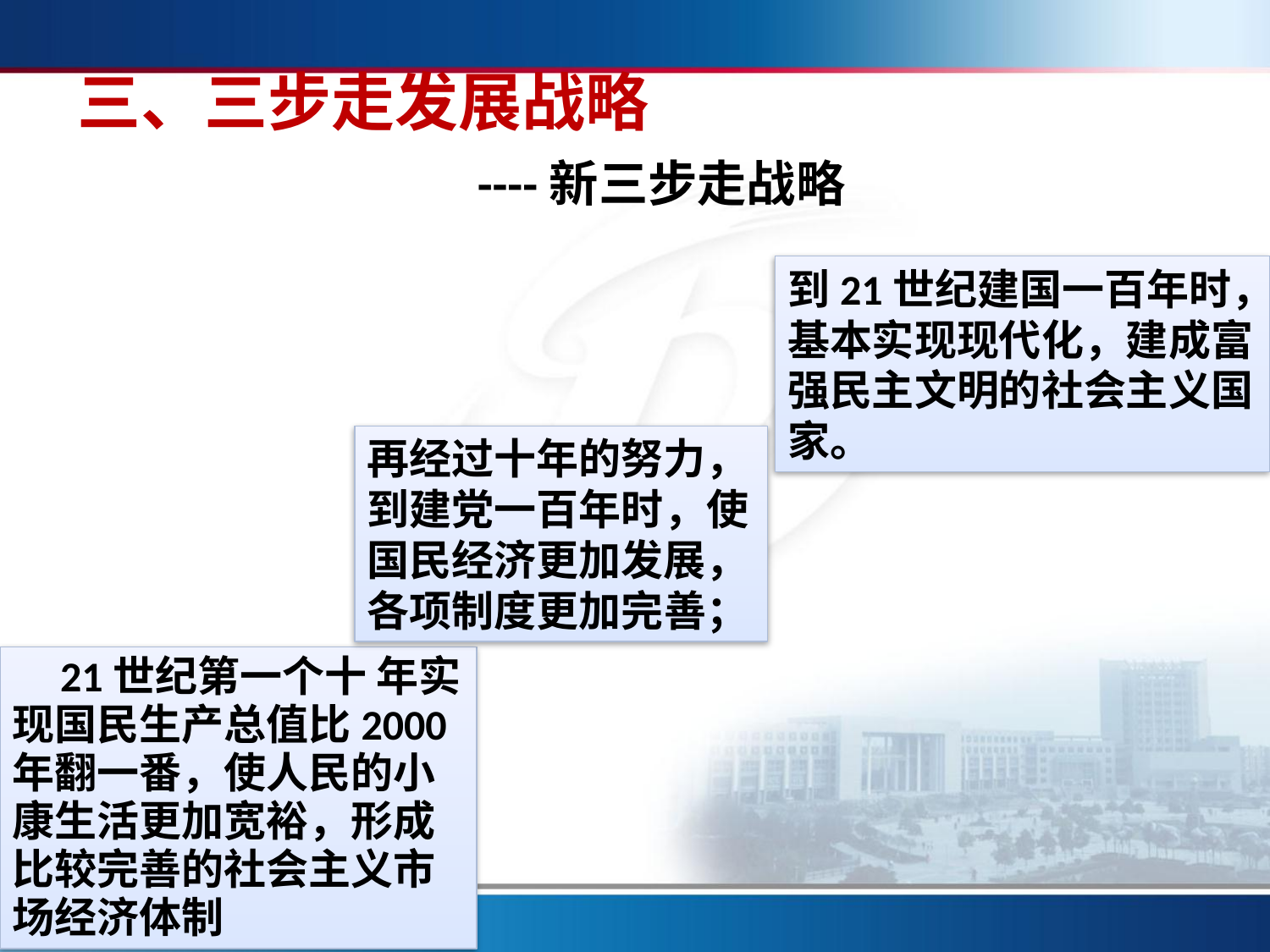

三、三步走发展战略
----新三步走战略
到21世纪建国一百年时，基本实现现代化，建成富强民主文明的社会主义国家。
再经过十年的努力，到建党一百年时，使国民经济更加发展，各项制度更加完善；
     21世纪第一个十 年实现国民生产总值比2000年翻一番，使人民的小康生活更加宽裕，形成比较完善的社会主义市场经济体制